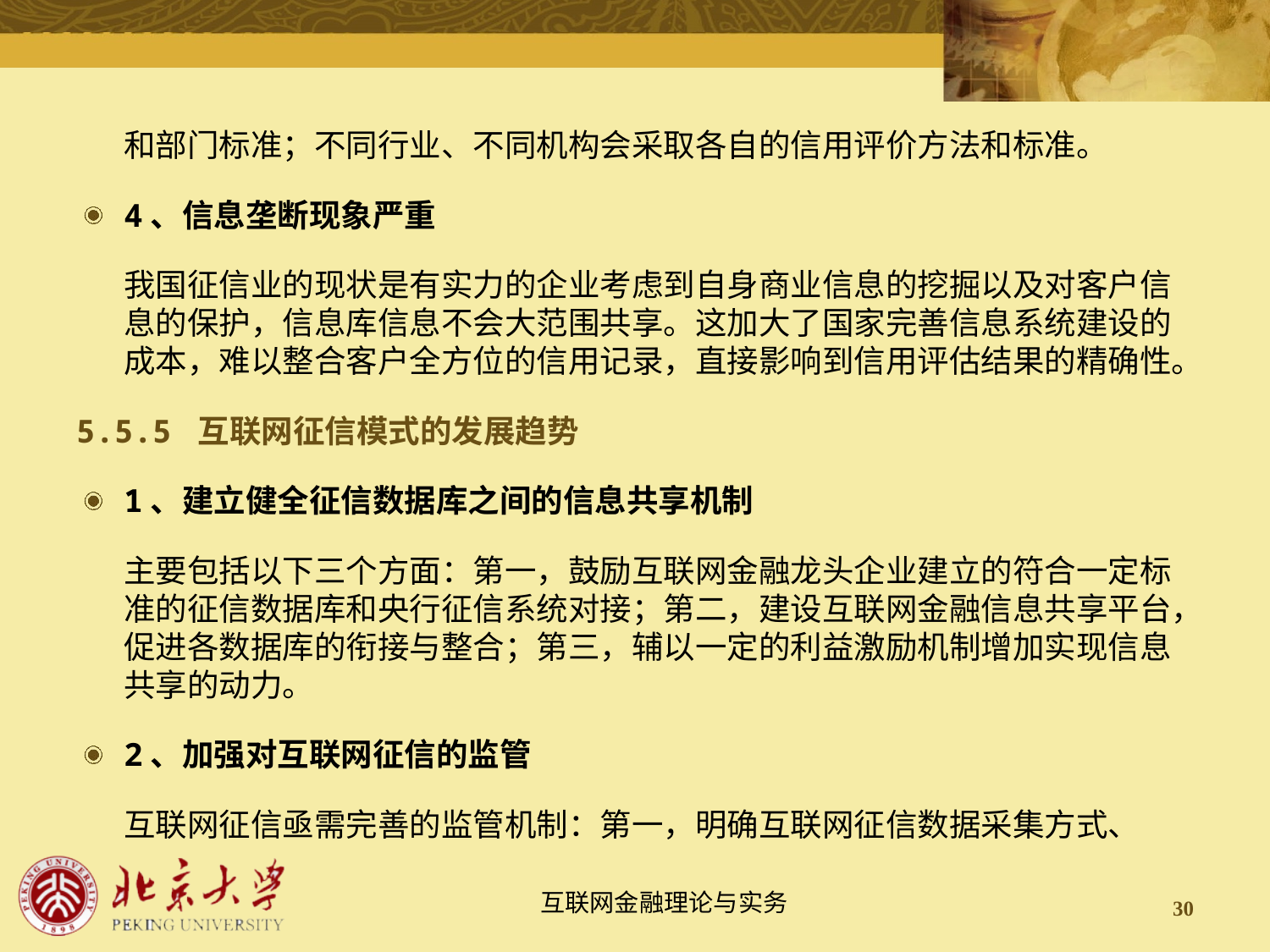

和部门标准；不同行业、不同机构会采取各自的信用评价方法和标准。
4、信息垄断现象严重
我国征信业的现状是有实力的企业考虑到自身商业信息的挖掘以及对客户信息的保护，信息库信息不会大范围共享。这加大了国家完善信息系统建设的成本，难以整合客户全方位的信用记录，直接影响到信用评估结果的精确性。
5.5.5 互联网征信模式的发展趋势
1、建立健全征信数据库之间的信息共享机制
主要包括以下三个方面：第一，鼓励互联网金融龙头企业建立的符合一定标准的征信数据库和央行征信系统对接；第二，建设互联网金融信息共享平台，促进各数据库的衔接与整合；第三，辅以一定的利益激励机制增加实现信息共享的动力。
2、加强对互联网征信的监管
互联网征信亟需完善的监管机制：第一，明确互联网征信数据采集方式、
30